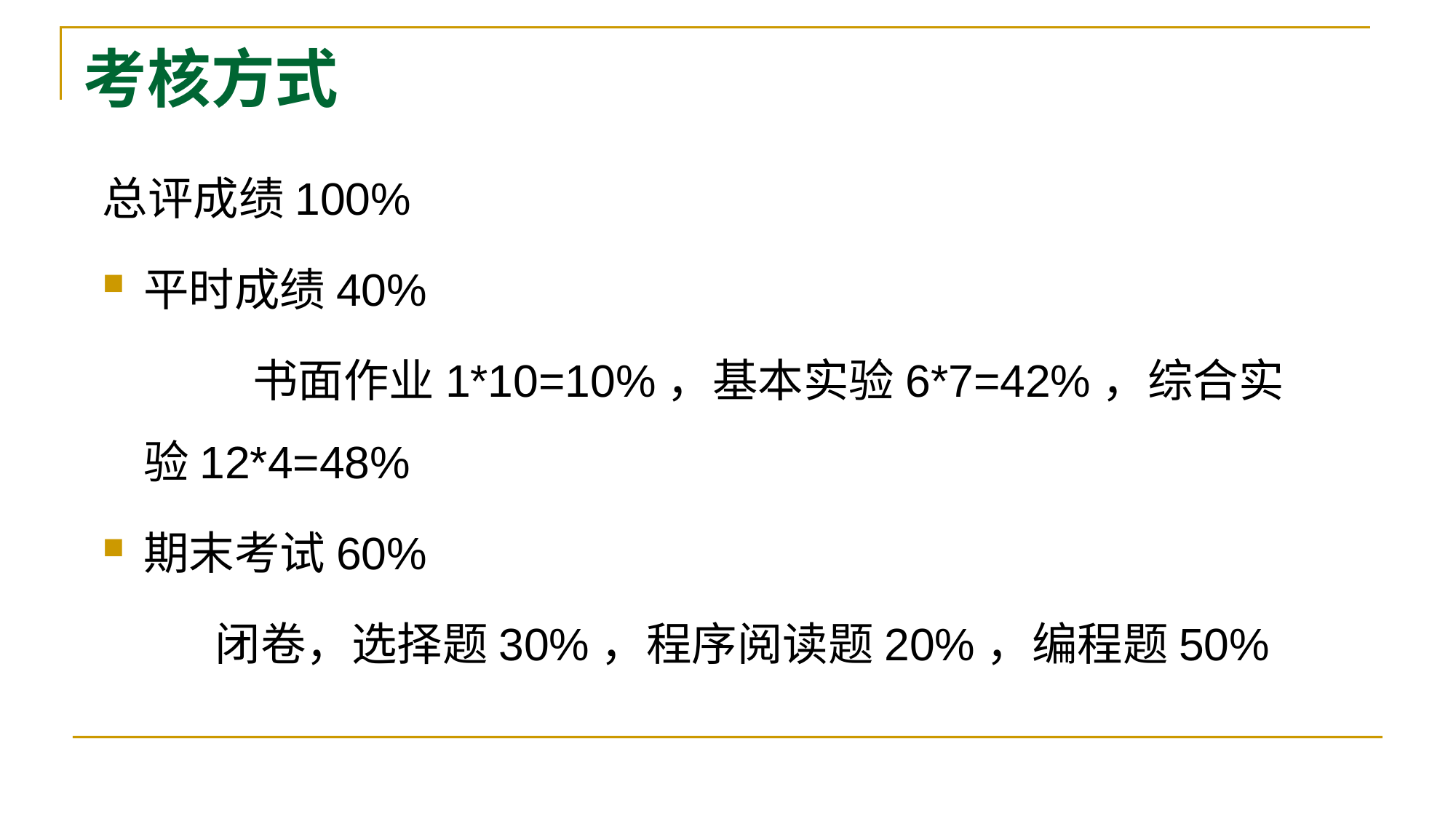

# 考核方式
总评成绩100%
平时成绩40%
		书面作业1*10=10%，基本实验6*7=42%，综合实验12*4=48%
期末考试60%
          闭卷，选择题30%，程序阅读题20%，编程题50%